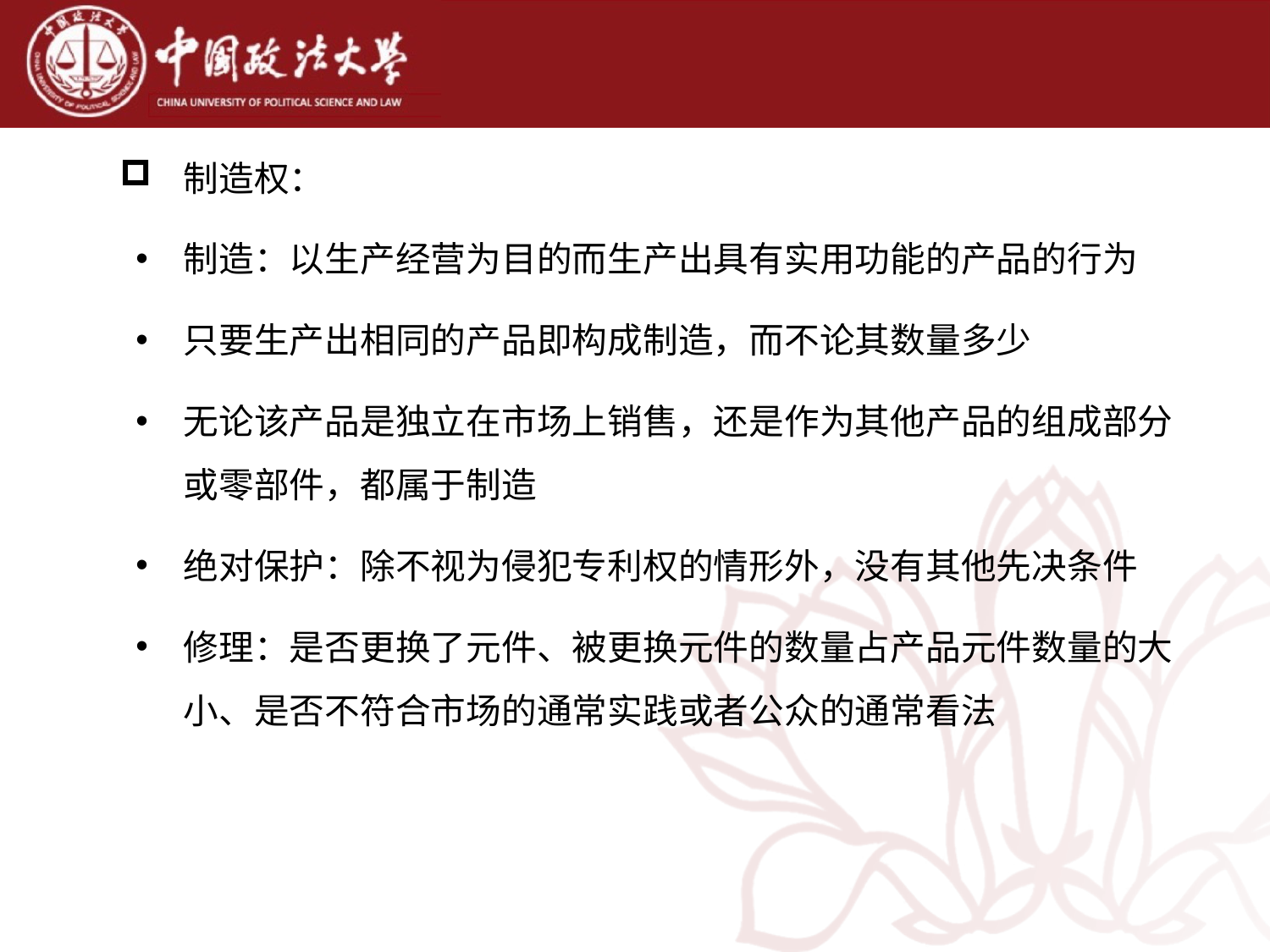

制造权：
制造：以生产经营为目的而生产出具有实用功能的产品的行为
只要生产出相同的产品即构成制造，而不论其数量多少
无论该产品是独立在市场上销售，还是作为其他产品的组成部分或零部件，都属于制造
绝对保护：除不视为侵犯专利权的情形外，没有其他先决条件
修理：是否更换了元件、被更换元件的数量占产品元件数量的大小、是否不符合市场的通常实践或者公众的通常看法